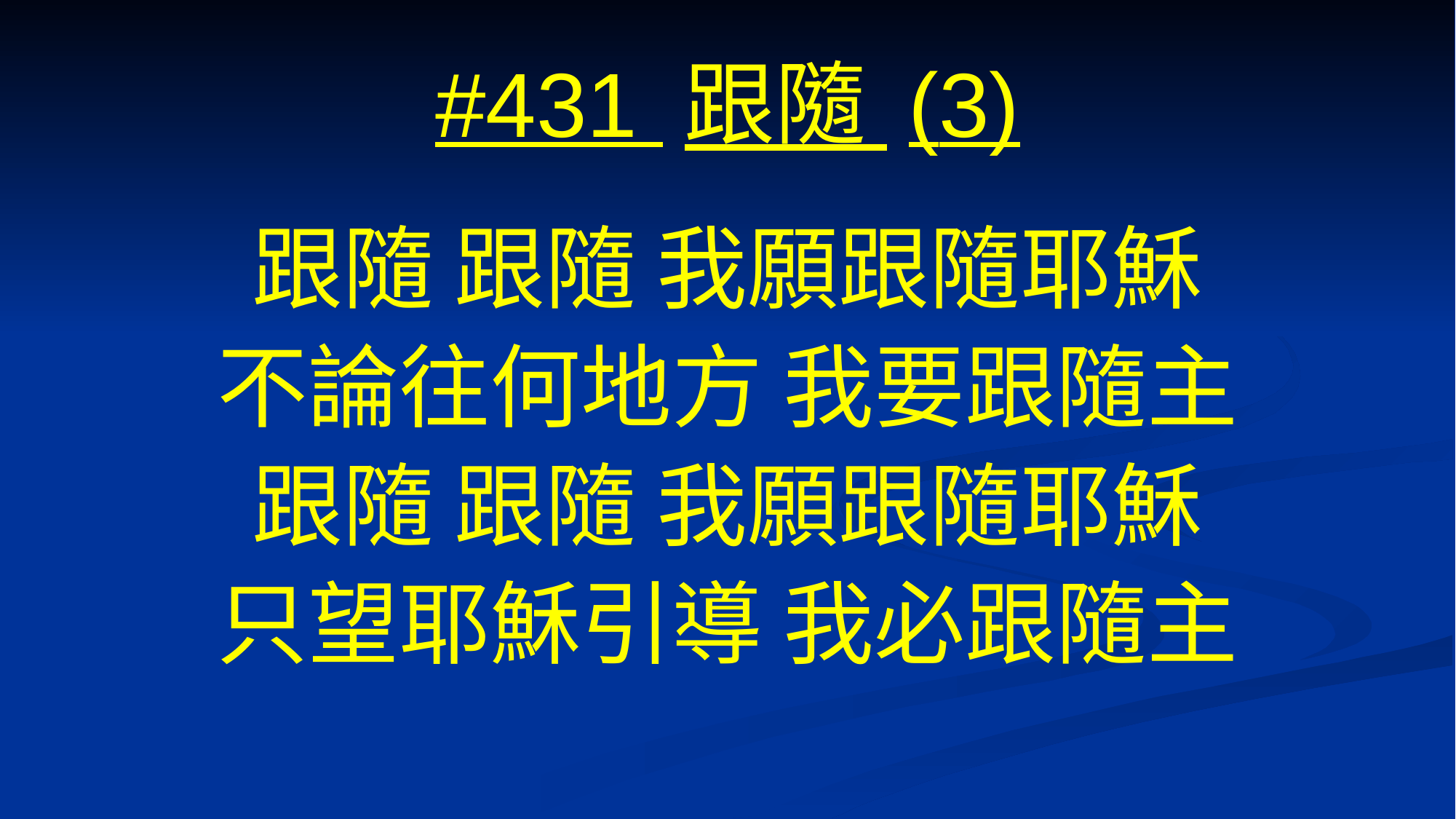

# #431 跟隨 (3)
跟隨 跟隨 我願跟隨耶穌
不論往何地方 我要跟隨主
跟隨 跟隨 我願跟隨耶穌
只望耶穌引導 我必跟隨主